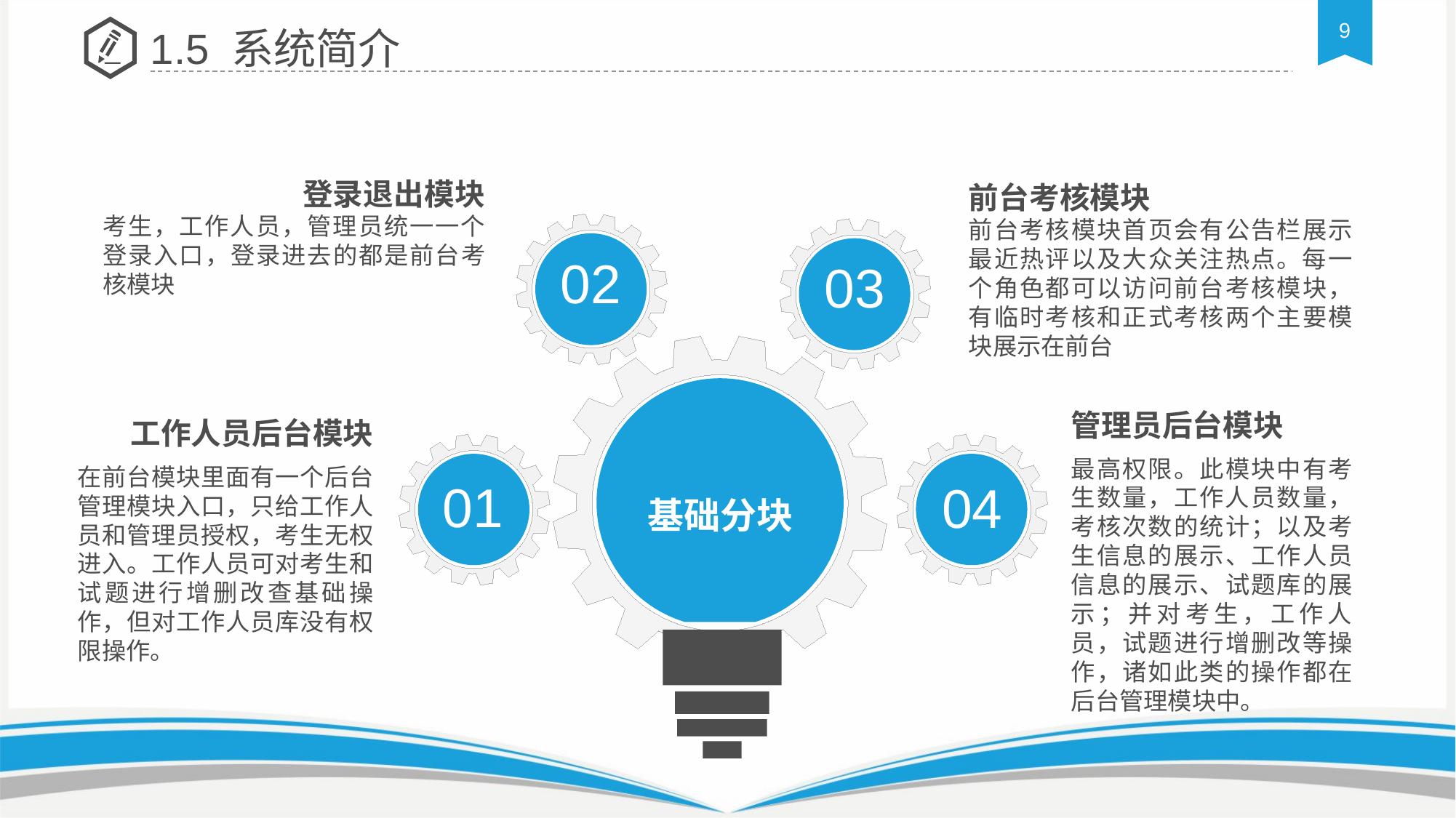

1.5 系统简介
登录退出模块
前台考核模块
考生，工作人员，管理员统一一个登录入口，登录进去的都是前台考核模块
前台考核模块首页会有公告栏展示最近热评以及大众关注热点。每一个角色都可以访问前台考核模块，有临时考核和正式考核两个主要模块展示在前台

02
03

管理员后台模块
工作人员后台模块

最高权限。此模块中有考生数量，工作人员数量，考核次数的统计；以及考生信息的展示、工作人员信息的展示、试题库的展示；并对考生，工作人员，试题进行增删改等操作，诸如此类的操作都在后台管理模块中。
在前台模块里面有一个后台管理模块入口，只给工作人员和管理员授权，考生无权进入。工作人员可对考生和试题进行增删改查基础操作，但对工作人员库没有权限操作。
基础分块
01
04